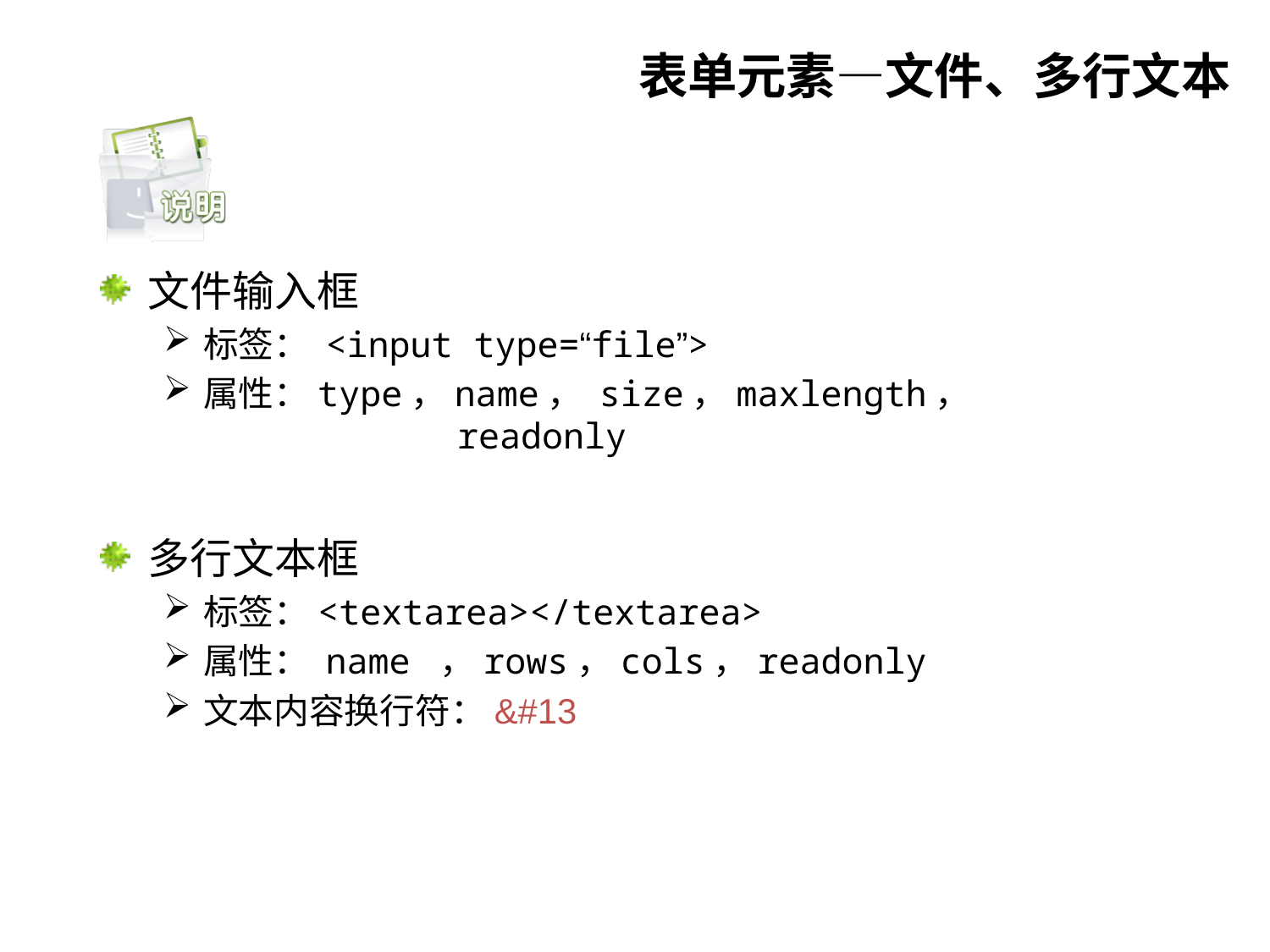

# 表单元素—文件、多行文本
文件输入框
标签： <input type=“file”>
属性：type，name， size，maxlength，			readonly

多行文本框
标签：<textarea></textarea>
属性： name ，rows，cols，readonly
文本内容换行符：&#13